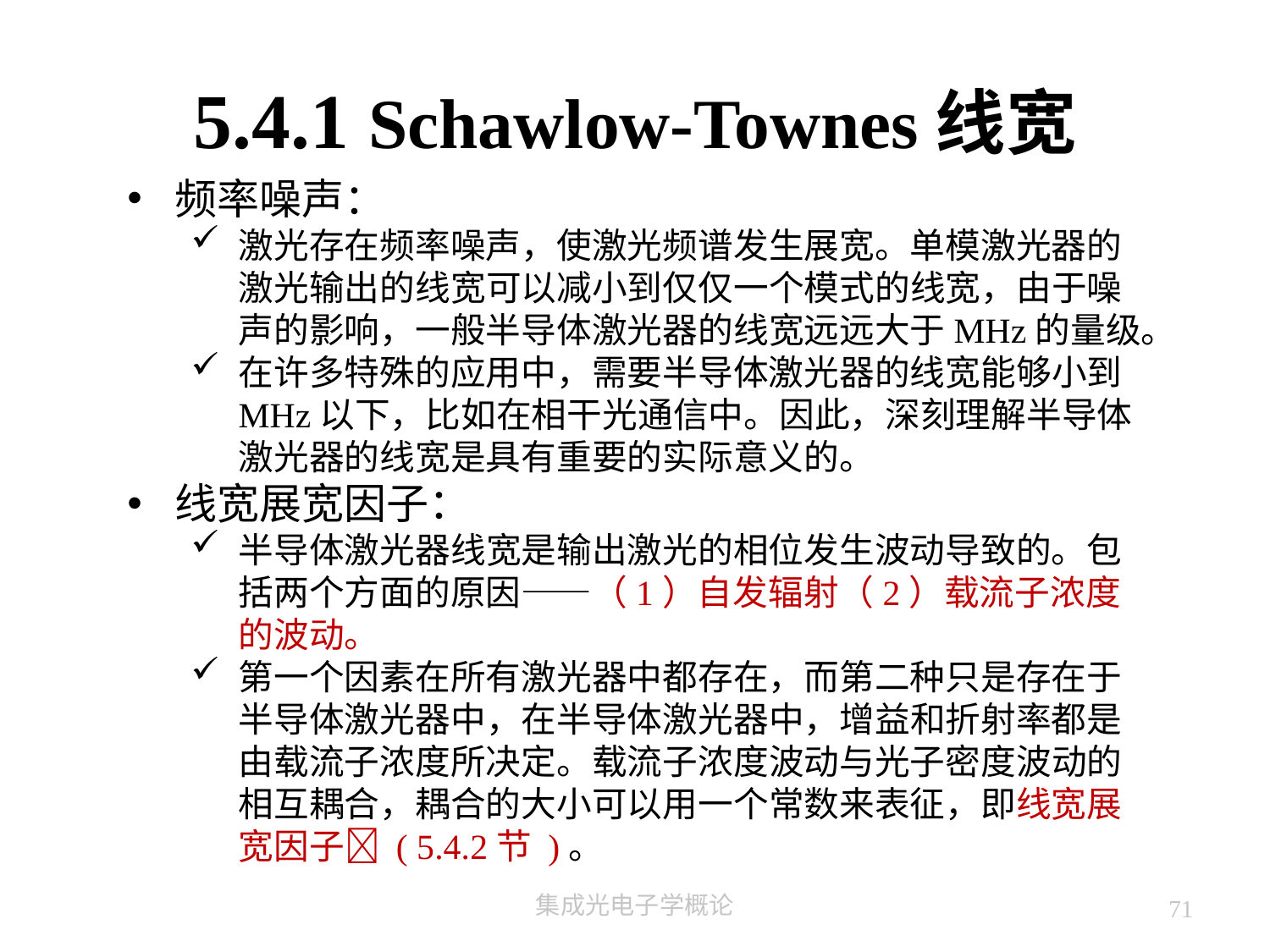

# 5.4.1 Schawlow-Townes线宽
频率噪声：
激光存在频率噪声，使激光频谱发生展宽。单模激光器的激光输出的线宽可以减小到仅仅一个模式的线宽，由于噪声的影响，一般半导体激光器的线宽远远大于MHz的量级。
在许多特殊的应用中，需要半导体激光器的线宽能够小到MHz以下，比如在相干光通信中。因此，深刻理解半导体激光器的线宽是具有重要的实际意义的。
线宽展宽因子：
半导体激光器线宽是输出激光的相位发生波动导致的。包括两个方面的原因——（1）自发辐射（2）载流子浓度的波动。
第一个因素在所有激光器中都存在，而第二种只是存在于半导体激光器中，在半导体激光器中，增益和折射率都是由载流子浓度所决定。载流子浓度波动与光子密度波动的相互耦合，耦合的大小可以用一个常数来表征，即线宽展宽因子α ( 5.4.2节 )。

集成光电子学概论
71